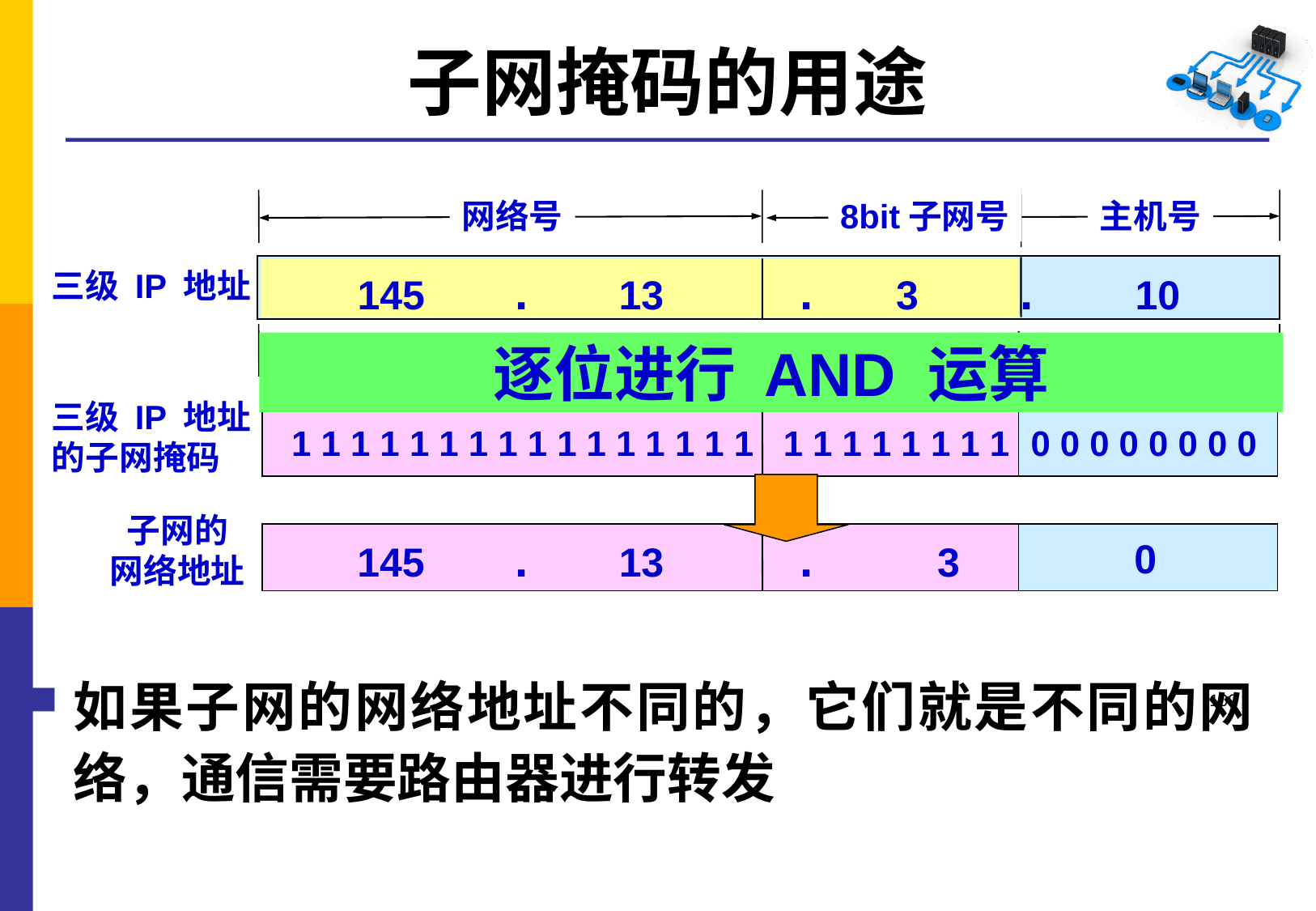

# 子网掩码的用途
网络号
8bit子网号
主机号

145        .        13            .
3         .         10

三级 IP 地址
主机号

子网号为 3 的网络的网络号
逐位进行 AND 运算

三级 IP 地址
的子网掩码

1 1 1 1 1 1 1 1 1 1 1 1 1 1 1 1   1 1 1 1 1 1 1 1
0 0 0 0 0 0 0 0

子网的
网络地址

145        .        13            .           3
0
如果子网的网络地址不同的，它们就是不同的网络，通信需要路由器进行转发
109